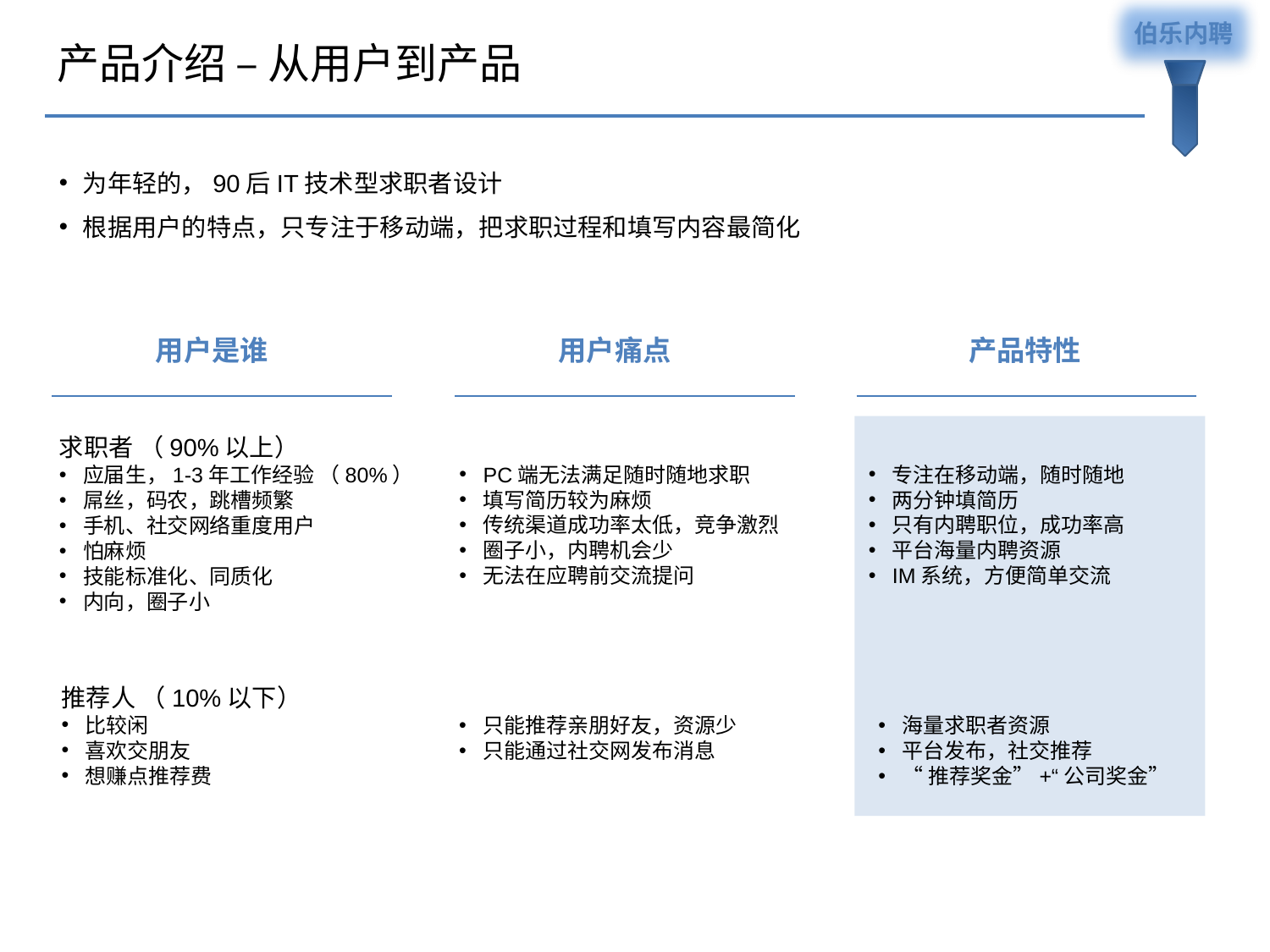

伯乐内聘

产品介绍 – 从用户到产品
为年轻的，90后IT技术型求职者设计
根据用户的特点，只专注于移动端，把求职过程和填写内容最简化
用户是谁
用户痛点
产品特性

求职者 （90%以上）
应届生，1-3年工作经验 （80%）
屌丝，码农，跳槽频繁
手机、社交网络重度用户
怕麻烦
技能标准化、同质化
内向，圈子小
PC端无法满足随时随地求职
填写简历较为麻烦
传统渠道成功率太低，竞争激烈
圈子小，内聘机会少
无法在应聘前交流提问
专注在移动端，随时随地
两分钟填简历
只有内聘职位，成功率高
平台海量内聘资源
IM系统，方便简单交流
推荐人 （10%以下）
比较闲
喜欢交朋友
想赚点推荐费
只能推荐亲朋好友，资源少
只能通过社交网发布消息
海量求职者资源
平台发布，社交推荐
“推荐奖金”+“公司奖金”